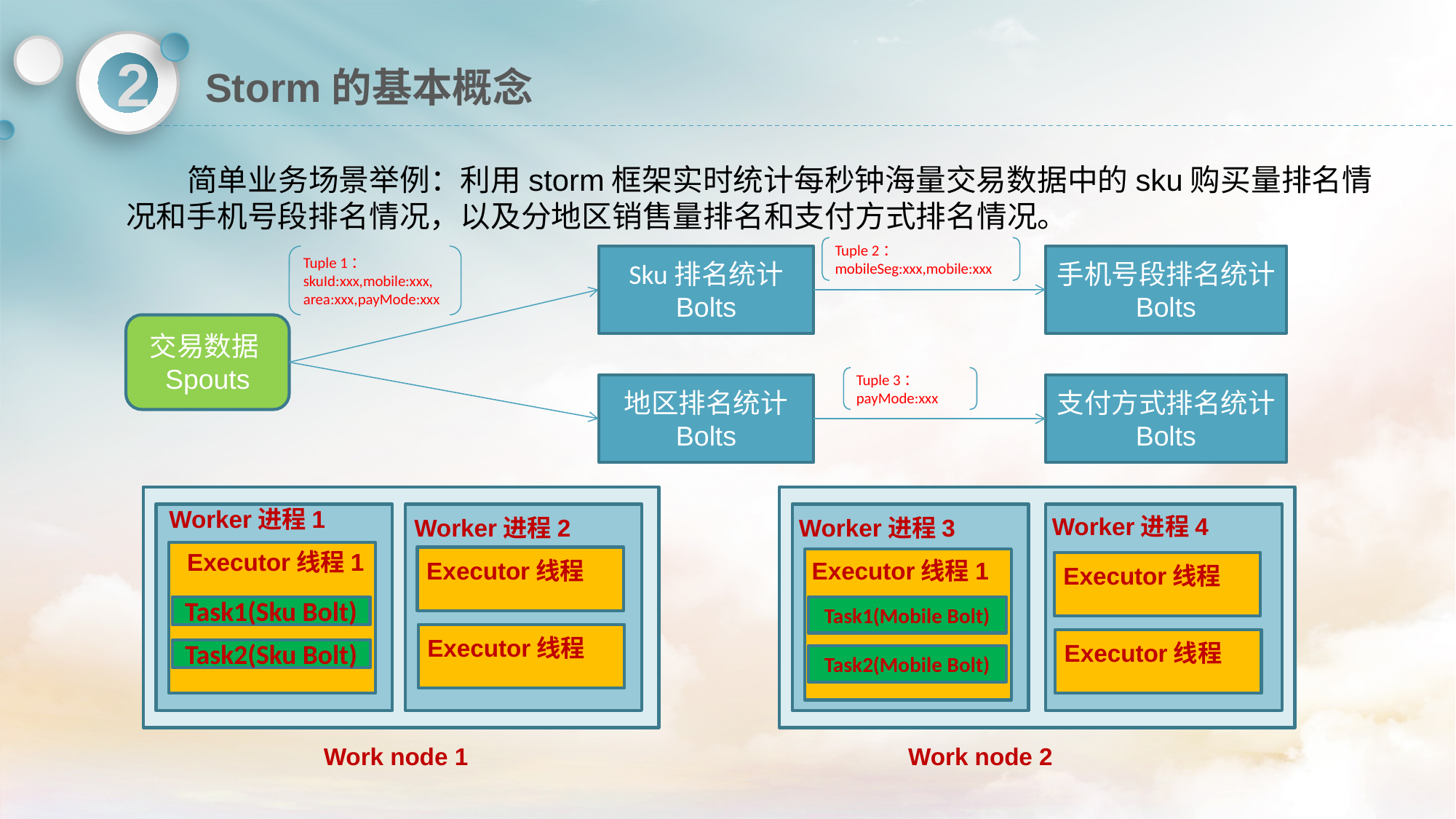

# Storm的基本概念
2
        简单业务场景举例：利用storm框架实时统计每秒钟海量交易数据中的sku购买量排名情况和手机号段排名情况，以及分地区销售量排名和支付方式排名情况。
Tuple 2：
mobileSeg:xxx,mobile:xxx
Tuple 1：
skuId:xxx,mobile:xxx,
area:xxx,payMode:xxx
Sku排名统计
Bolts
手机号段排名统计
Bolts
交易数据Spouts
Tuple 3：
payMode:xxx
地区排名统计
Bolts
支付方式排名统计
Bolts

Worker进程1

Worker进程4
Worker进程3
Worker进程2

Executor线程1

Executor线程
Executor线程1
Executor线程
Task1(Sku Bolt)
Task1(Mobile Bolt)

Executor线程
Executor线程
Task2(Sku Bolt)
Task2(Mobile Bolt)
Work node 1
Work node 2